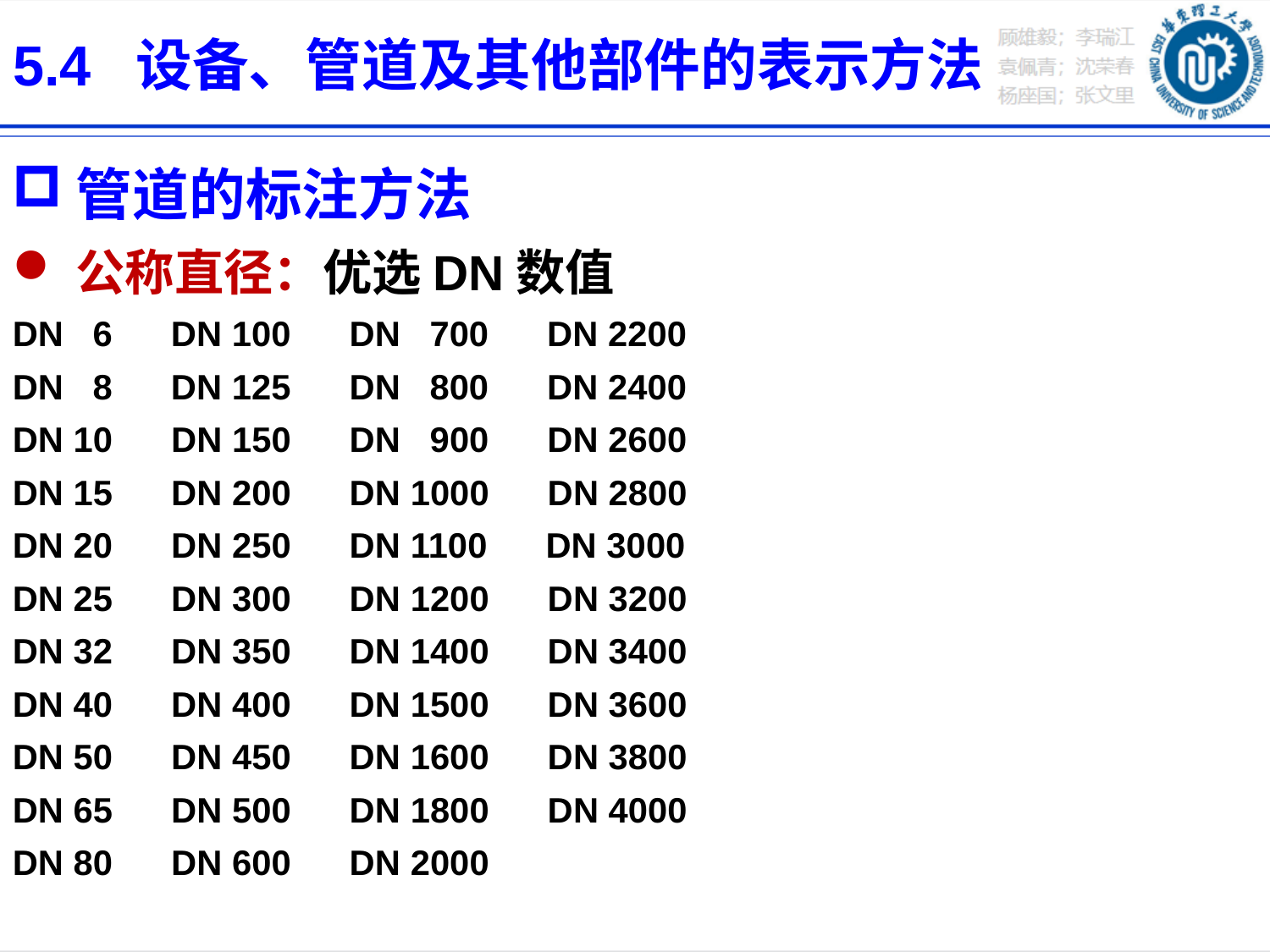

5.4  设备、管道及其他部件的表示方法

管道的标注方法
公称直径：优选DN数值
DN   6      DN 100      DN   700      DN 2200
DN   8      DN 125      DN   800      DN 2400
DN 10      DN 150      DN   900      DN 2600
DN 15      DN 200      DN 1000      DN 2800
DN 20      DN 250      DN 1100      DN 3000
DN 25      DN 300      DN 1200      DN 3200
DN 32      DN 350      DN 1400      DN 3400
DN 40      DN 400      DN 1500      DN 3600
DN 50      DN 450      DN 1600      DN 3800
DN 65      DN 500      DN 1800      DN 4000
DN 80      DN 600      DN 2000